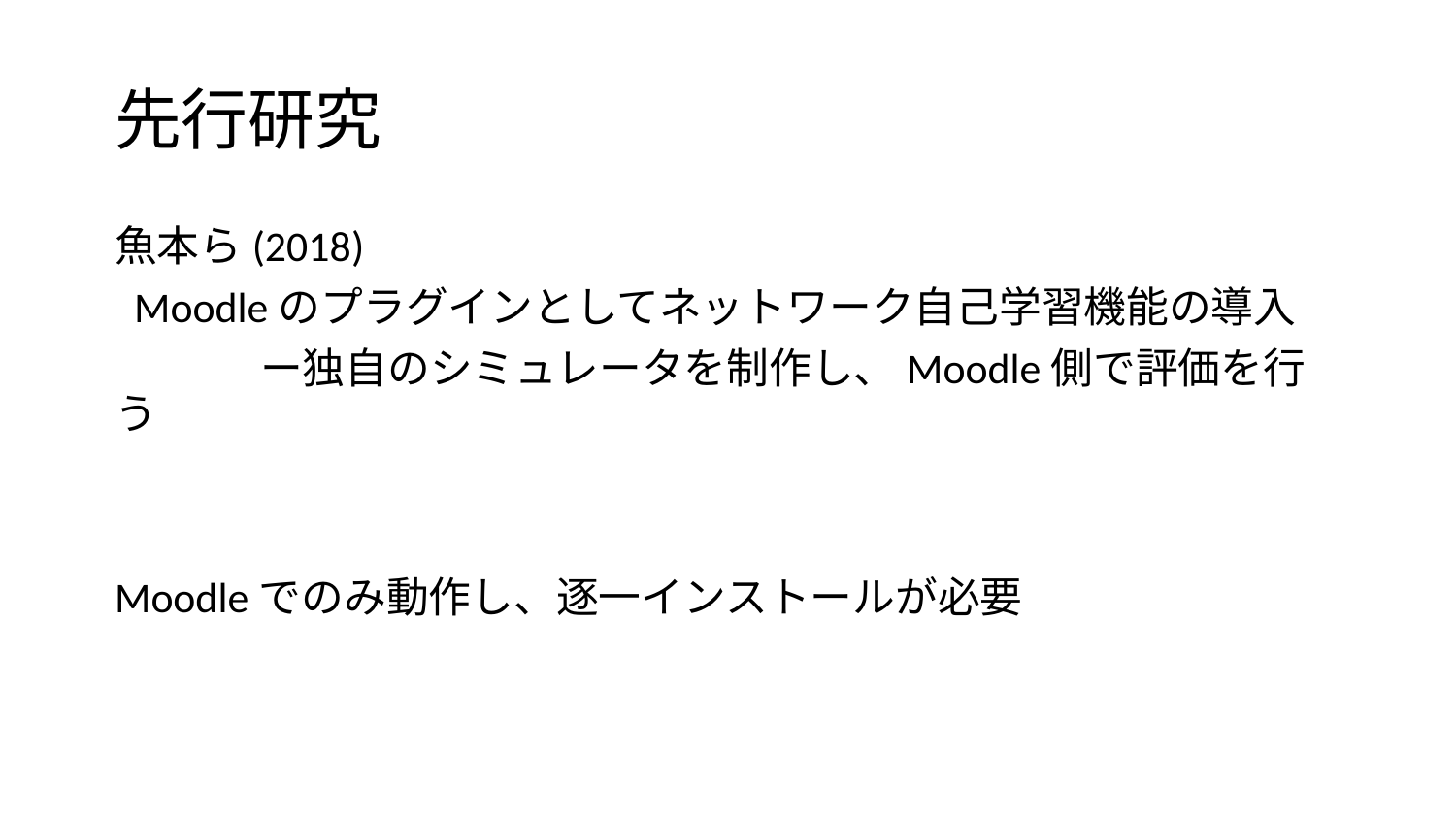

# 先行研究
魚本ら(2018)
  Moodleのプラグインとしてネットワーク自己学習機能の導入
	ー独自のシミュレータを制作し、Moodle側で評価を行う

Moodleでのみ動作し、逐一インストールが必要